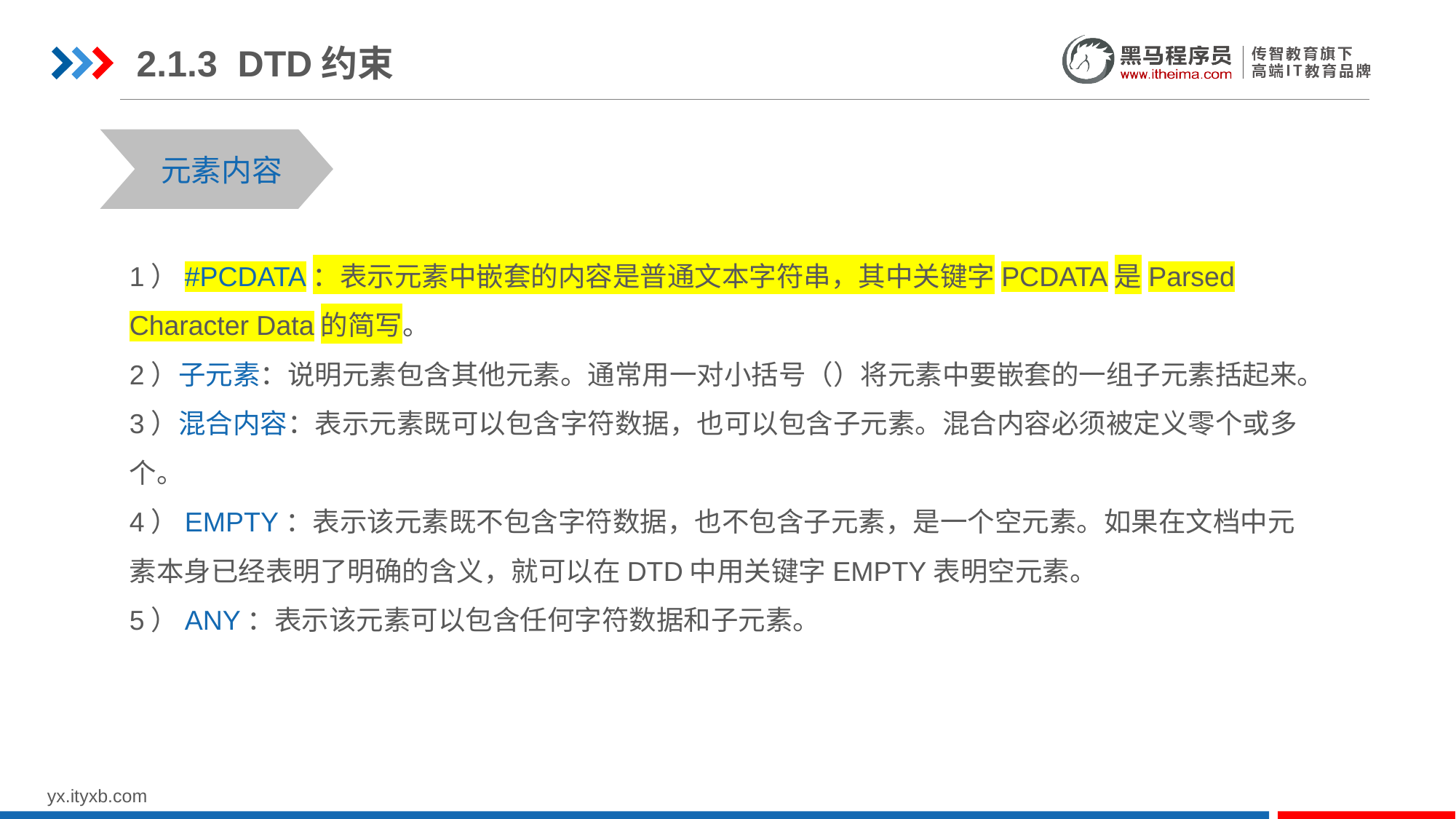

2.1.3  DTD约束

元素内容
1）#PCDATA：表示元素中嵌套的内容是普通文本字符串，其中关键字PCDATA是Parsed Character Data的简写。
2）子元素：说明元素包含其他元素。通常用一对小括号（）将元素中要嵌套的一组子元素括起来。
3）混合内容：表示元素既可以包含字符数据，也可以包含子元素。混合内容必须被定义零个或多个。
4）EMPTY：表示该元素既不包含字符数据，也不包含子元素，是一个空元素。如果在文档中元素本身已经表明了明确的含义，就可以在DTD中用关键字EMPTY表明空元素。
5）ANY：表示该元素可以包含任何字符数据和子元素。